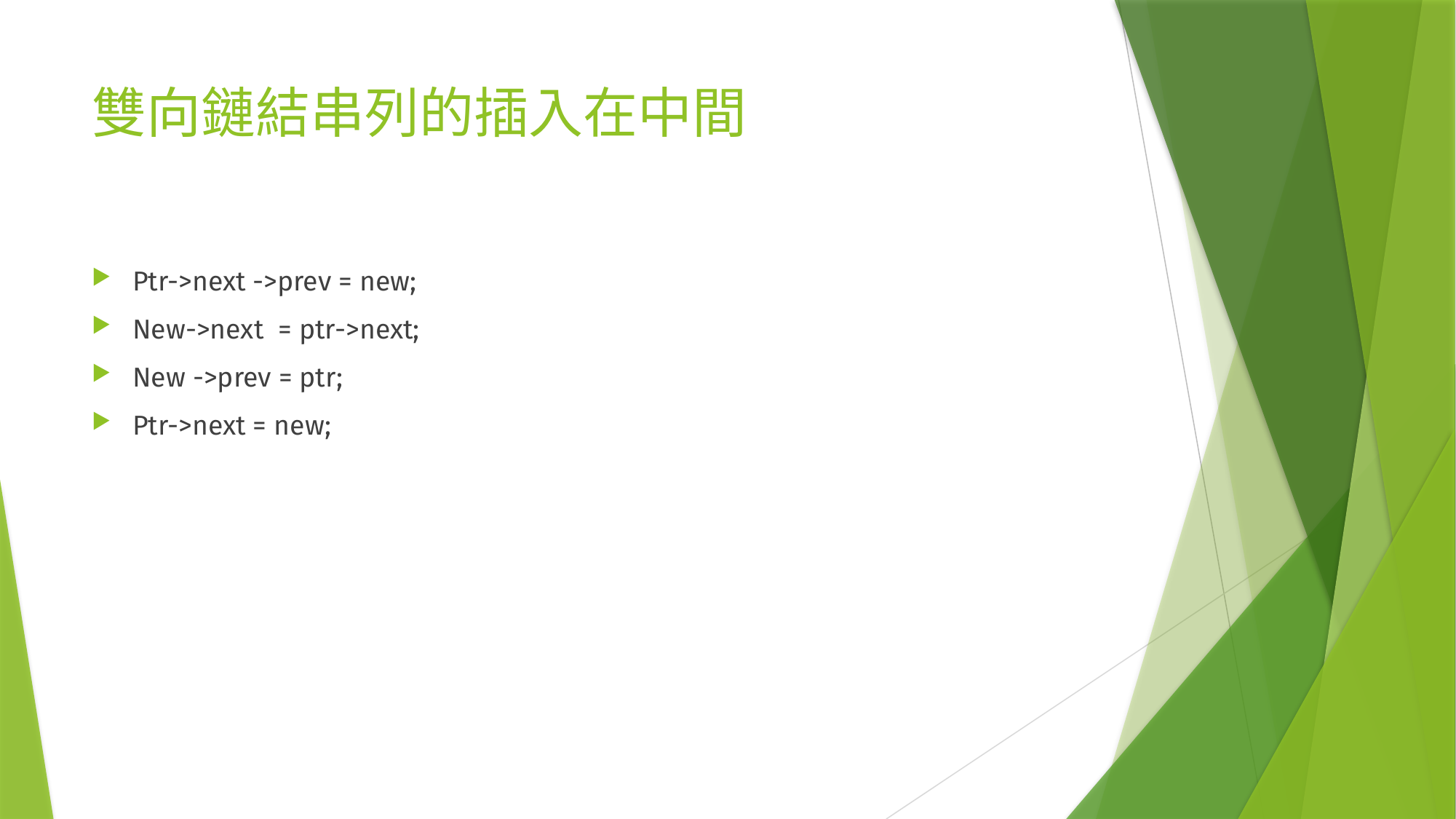

# 雙向鏈結串列的插入在中間
Ptr->next ->prev = new;
New->next  = ptr->next;
New ->prev = ptr;
Ptr->next = new;